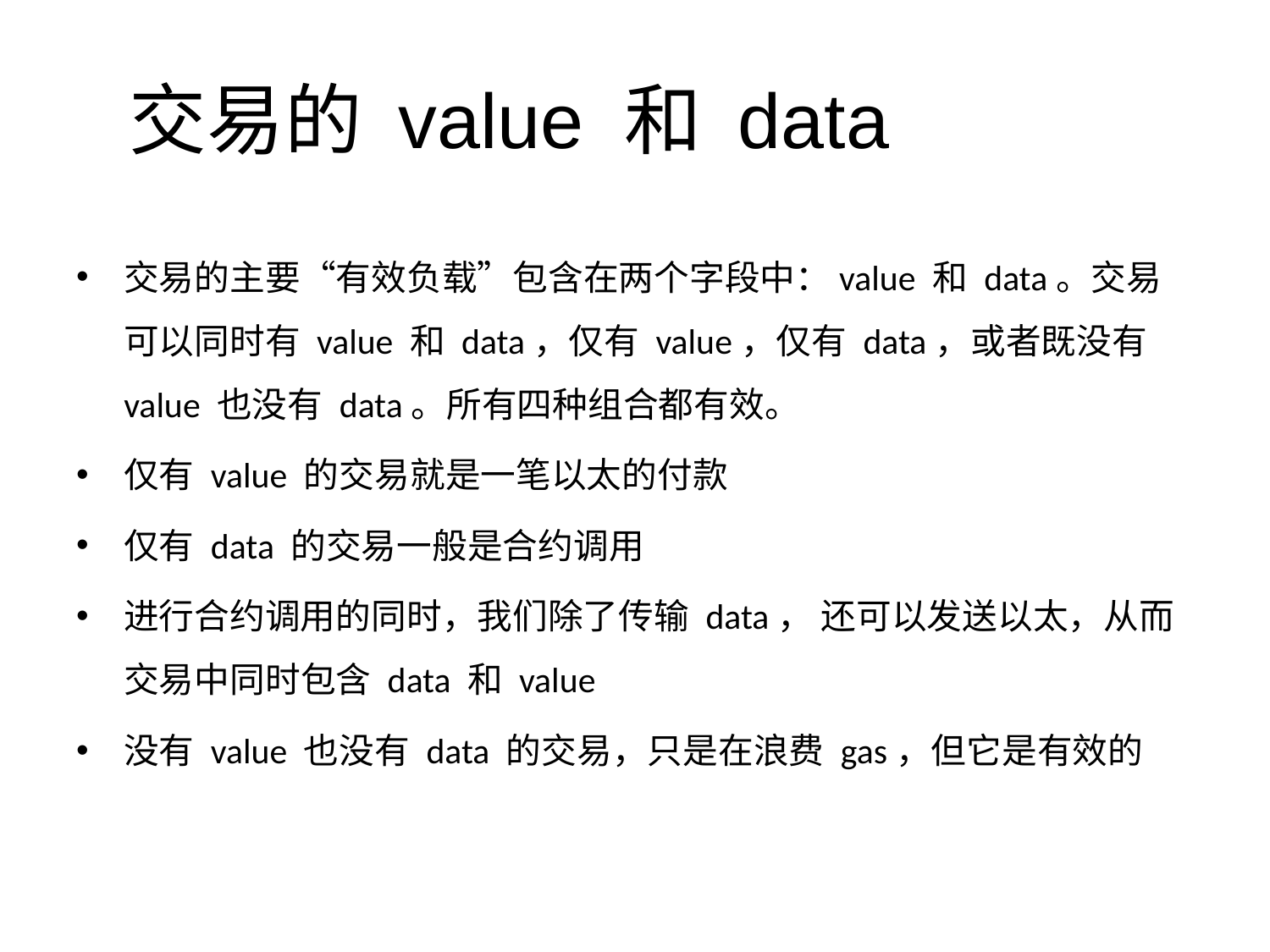

# 交易的 value 和 data
交易的主要“有效负载”包含在两个字段中：value 和 data。交易可以同时有 value 和 data，仅有 value，仅有 data，或者既没有 value 也没有 data。所有四种组合都有效。
仅有 value 的交易就是一笔以太的付款
仅有 data 的交易一般是合约调用
进行合约调用的同时，我们除了传输 data， 还可以发送以太，从而交易中同时包含 data 和 value
没有 value 也没有 data 的交易，只是在浪费 gas，但它是有效的